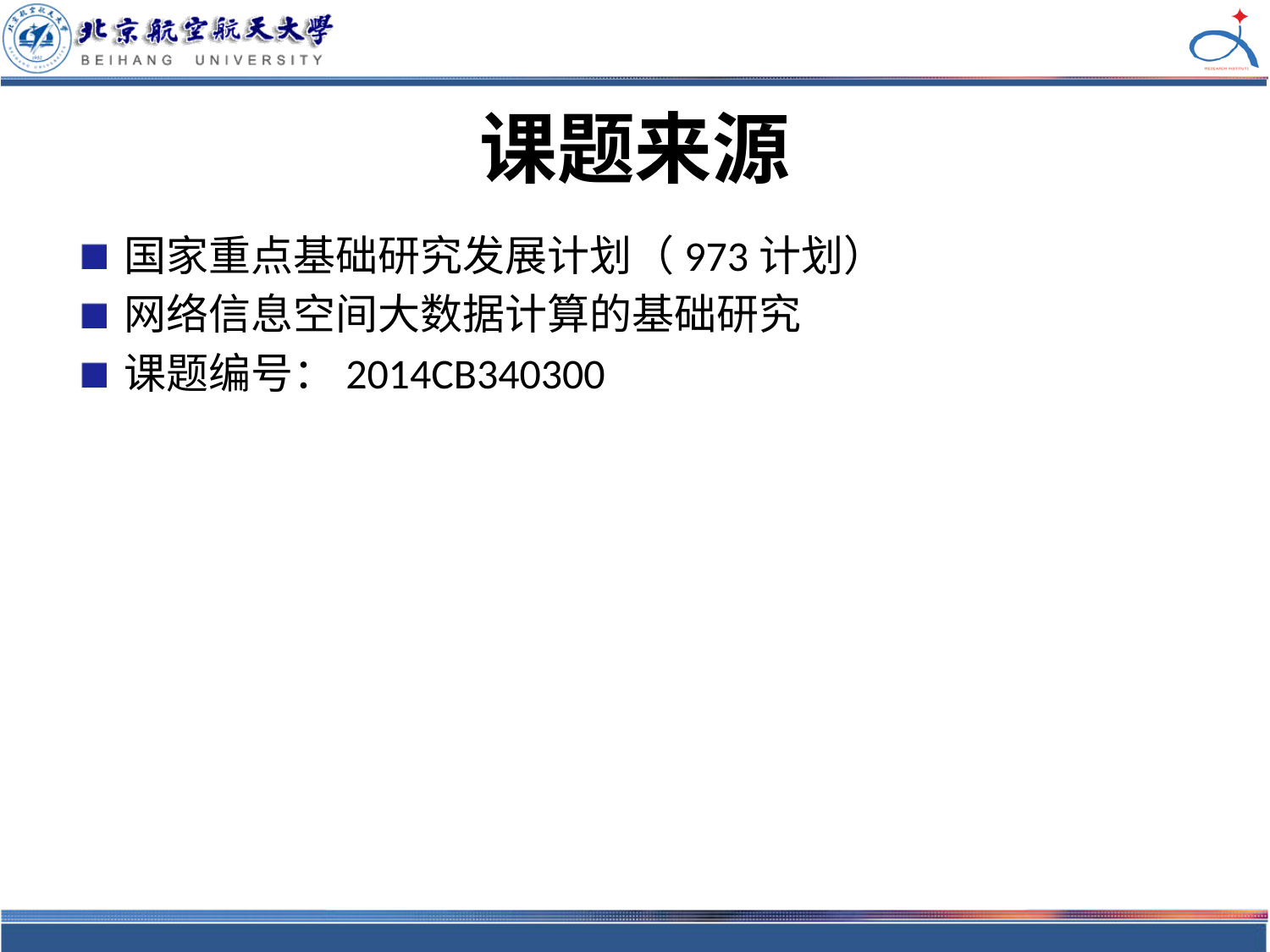

# 课题来源
国家重点基础研究发展计划（973计划）
网络信息空间大数据计算的基础研究
课题编号：2014CB340300